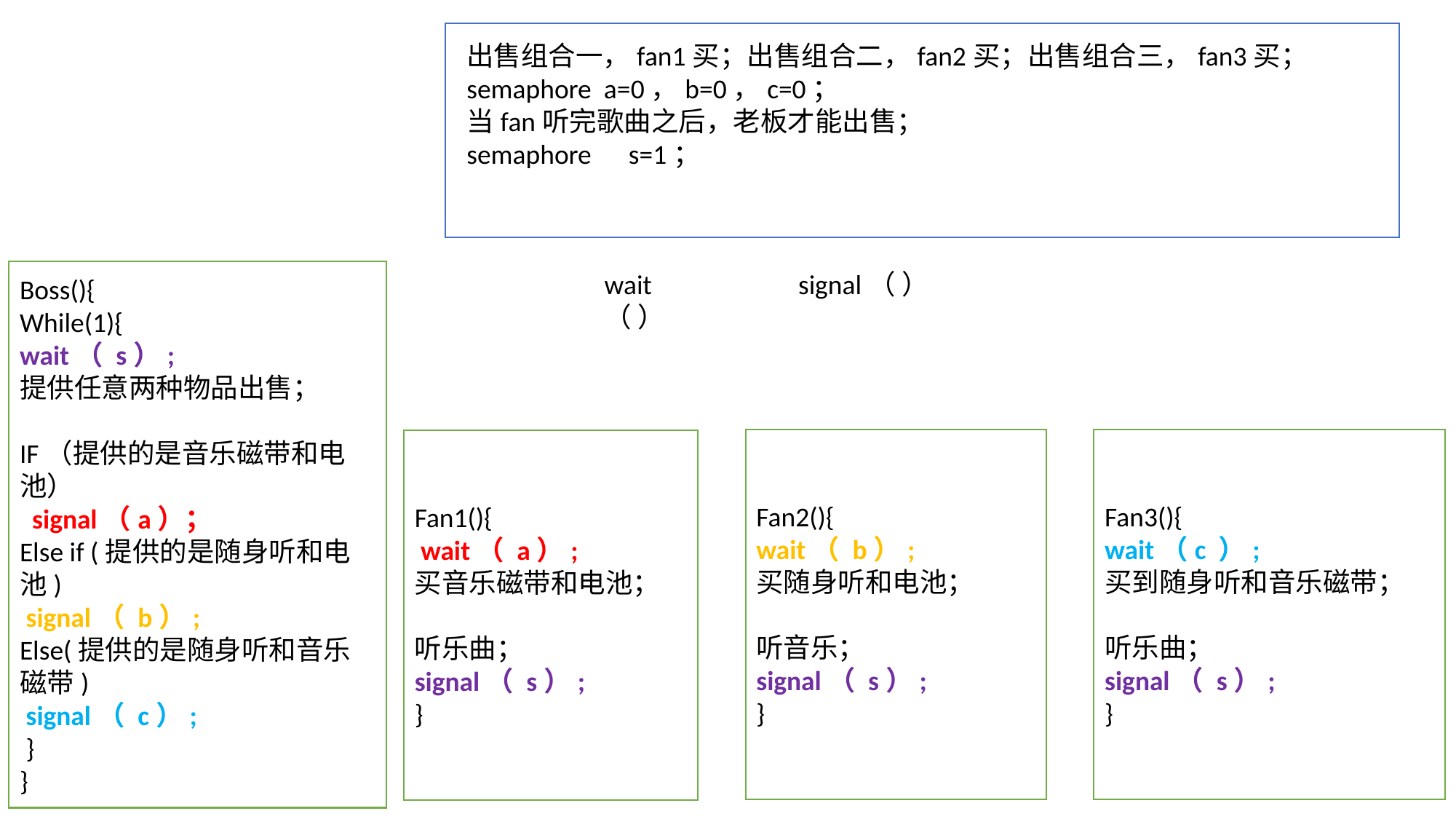

出售组合一，fan1买；出售组合二，fan2买；出售组合三，fan3买；
semaphore  a=0，b=0，c=0；
当fan听完歌曲之后，老板才能出售；
semaphore      s=1；
Boss(){
While(1){
wait（ s）;
提供任意两种物品出售；

IF（提供的是音乐磁带和电池）
  signal（a）；
Else if (提供的是随身听和电池)
 signal（ b）;
Else(提供的是随身听和音乐磁带)
 signal（ c）;
 }
}
wait（ ）
signal（ ）
Fan2(){
wait（ b）;
买随身听和电池；

听音乐；
signal（ s）;
}
Fan3(){
wait（c ）;
买到随身听和音乐磁带；

听乐曲；
signal（ s）;
}
Fan1(){
 wait（ a）;
买音乐磁带和电池；

听乐曲；
signal（ s）;
}